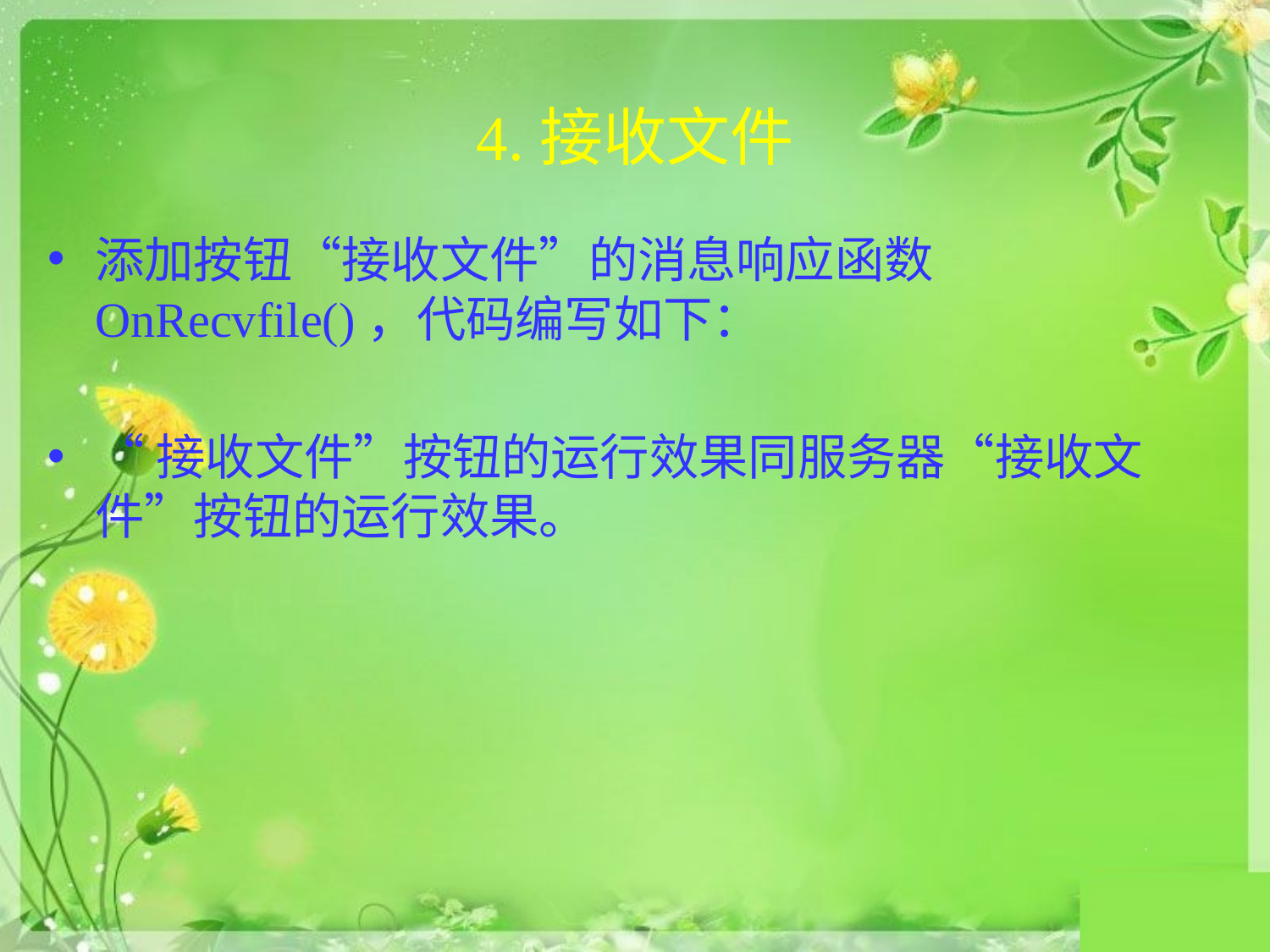

# 4.接收文件
添加按钮“接收文件”的消息响应函数OnRecvfile()，代码编写如下：

“接收文件”按钮的运行效果同服务器“接收文件”按钮的运行效果。